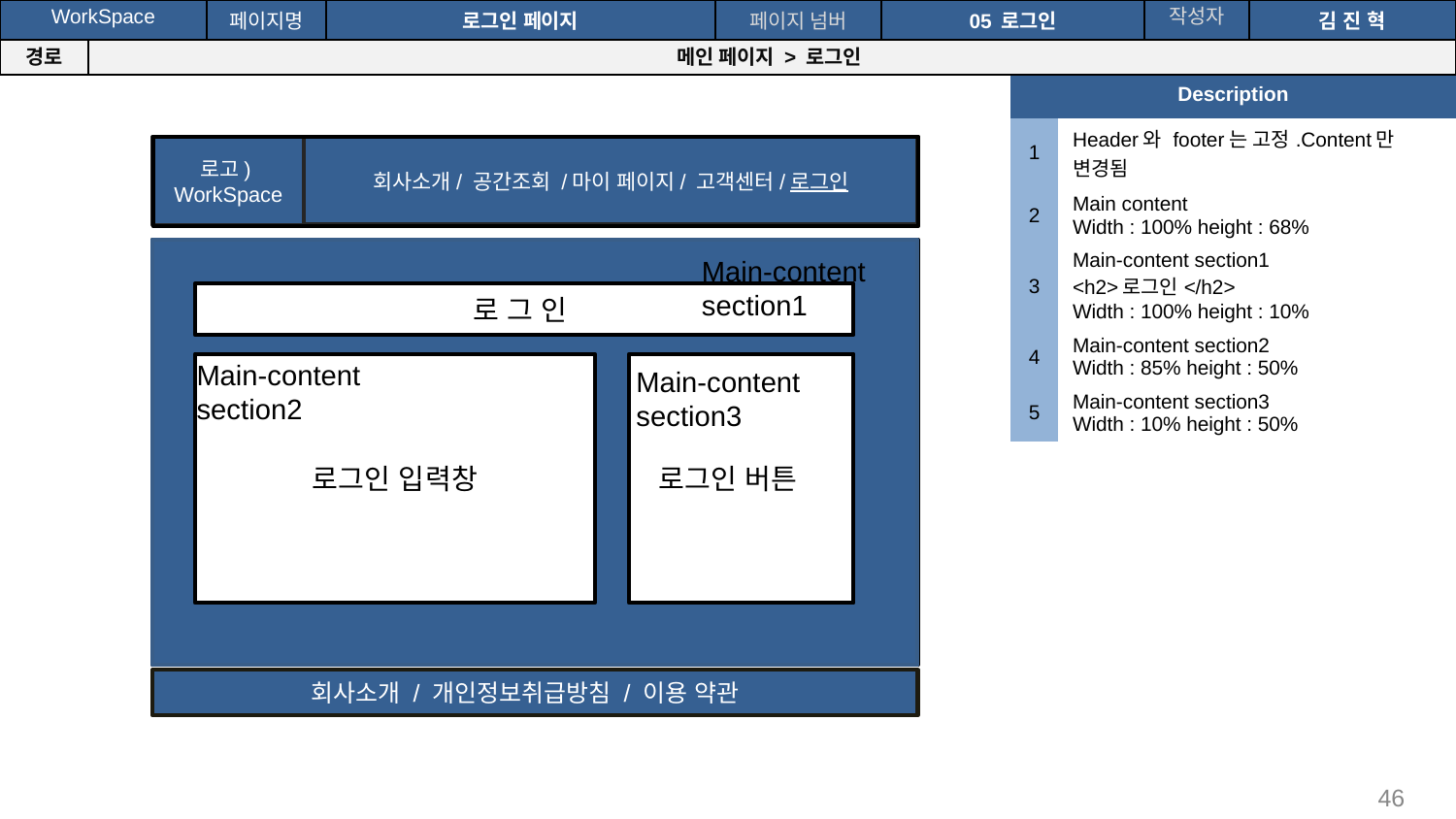

공간(오피스) 대여 시스템
| WorkSpace |  | 페이지명 | 로그인 페이지 | 페이지 넘버 | 05 로그인 | 작성자 | 김 진 혁 |
| --- | --- | --- | --- | --- | --- | --- | --- |
| 경로 | 메인 페이지 > 로그인 |  |  |  |  |  |  |
| Description |  |
| --- | --- |
| 1 | Header와 footer는 고정.Content만 변경됨 |
| 2 | Main content Width : 100% height : 68% |
| 3 | Main-content section1 <h2>로그인</h2> Width : 100% height : 10% |
| 4 | Main-content section2 Width : 85% height : 50% |
| 5 | Main-content section3 Width : 10% height : 50% |
회사소개/ 공간조회 /마이 페이지/ 고객센터/로그인
로고)
WorkSpace
회사소개 / 개인정보취급방침 / 이용 약관

Main-content section1
로 그 인
Main-content
section2
로그인 버튼튼
로그인 입력창
Main-content
section3
46